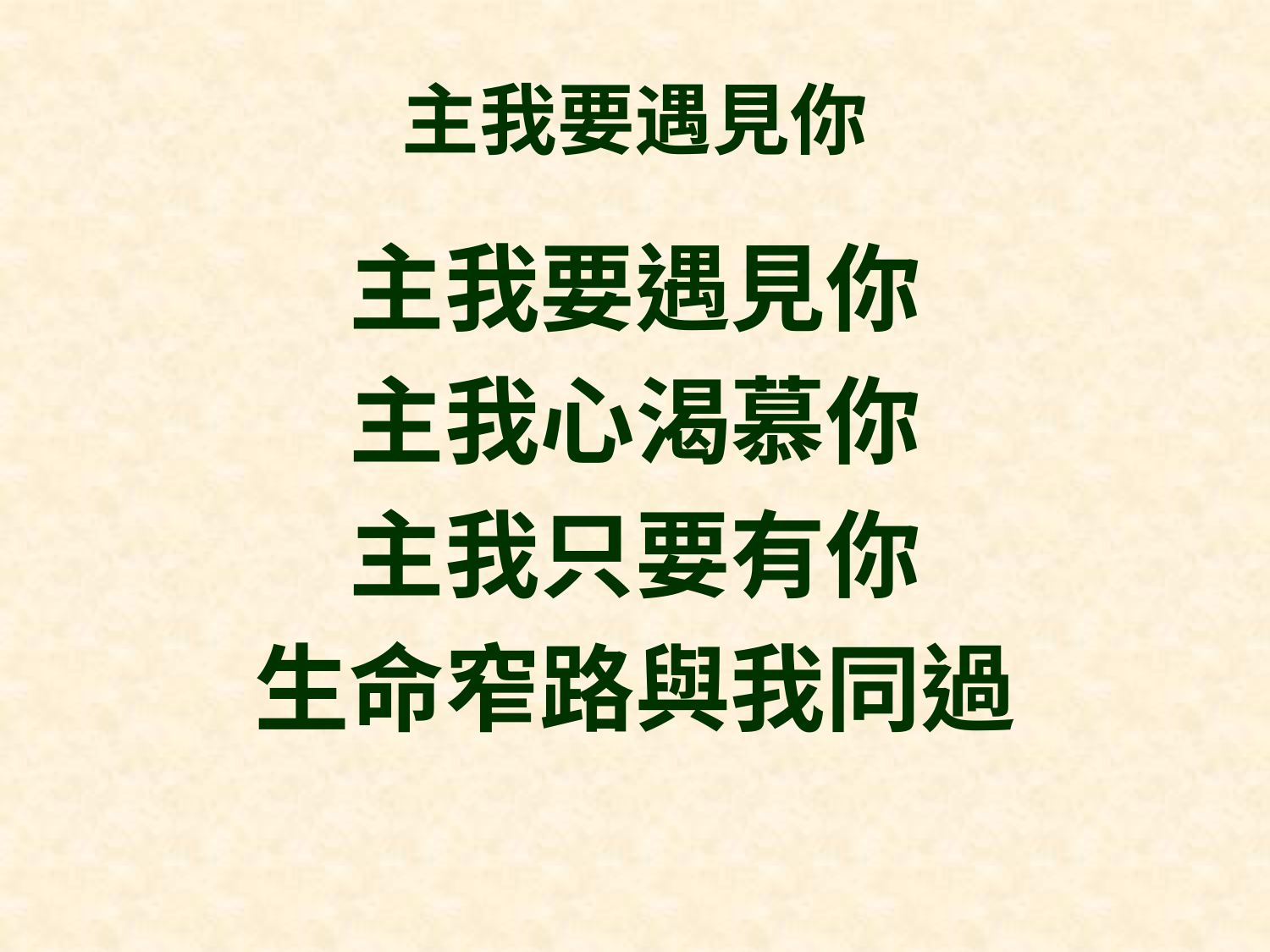

# 主我要遇見你
主我要遇見你
主我心渴慕你
主我只要有你
生命窄路與我同過